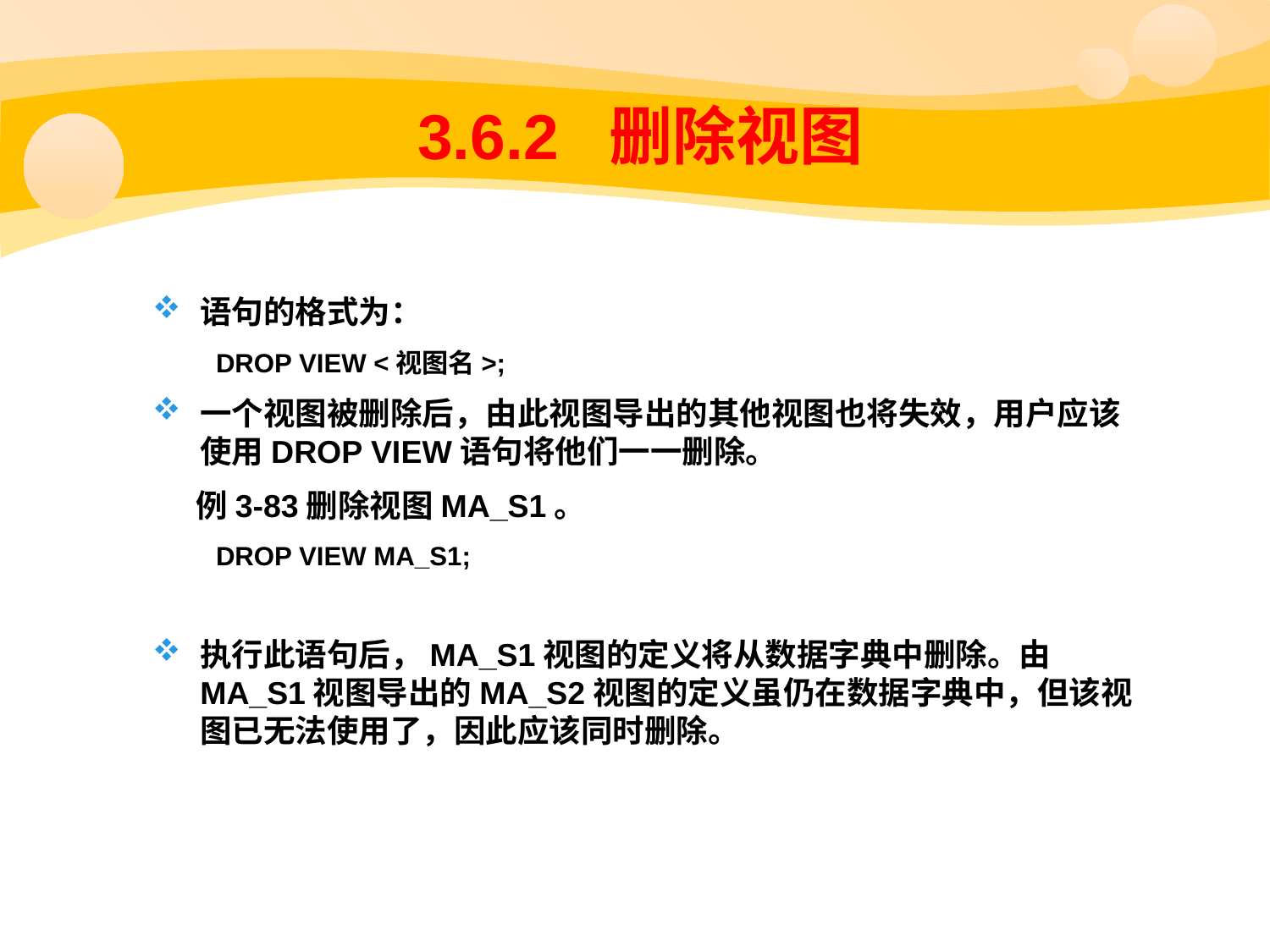

# 3.6.2  删除视图
语句的格式为：
DROP VIEW <视图名>;
一个视图被删除后，由此视图导出的其他视图也将失效，用户应该使用DROP VIEW语句将他们一一删除。
     例3-83删除视图MA_S1。
DROP VIEW MA_S1;

执行此语句后，MA_S1视图的定义将从数据字典中删除。由MA_S1视图导出的MA_S2视图的定义虽仍在数据字典中，但该视图已无法使用了，因此应该同时删除。